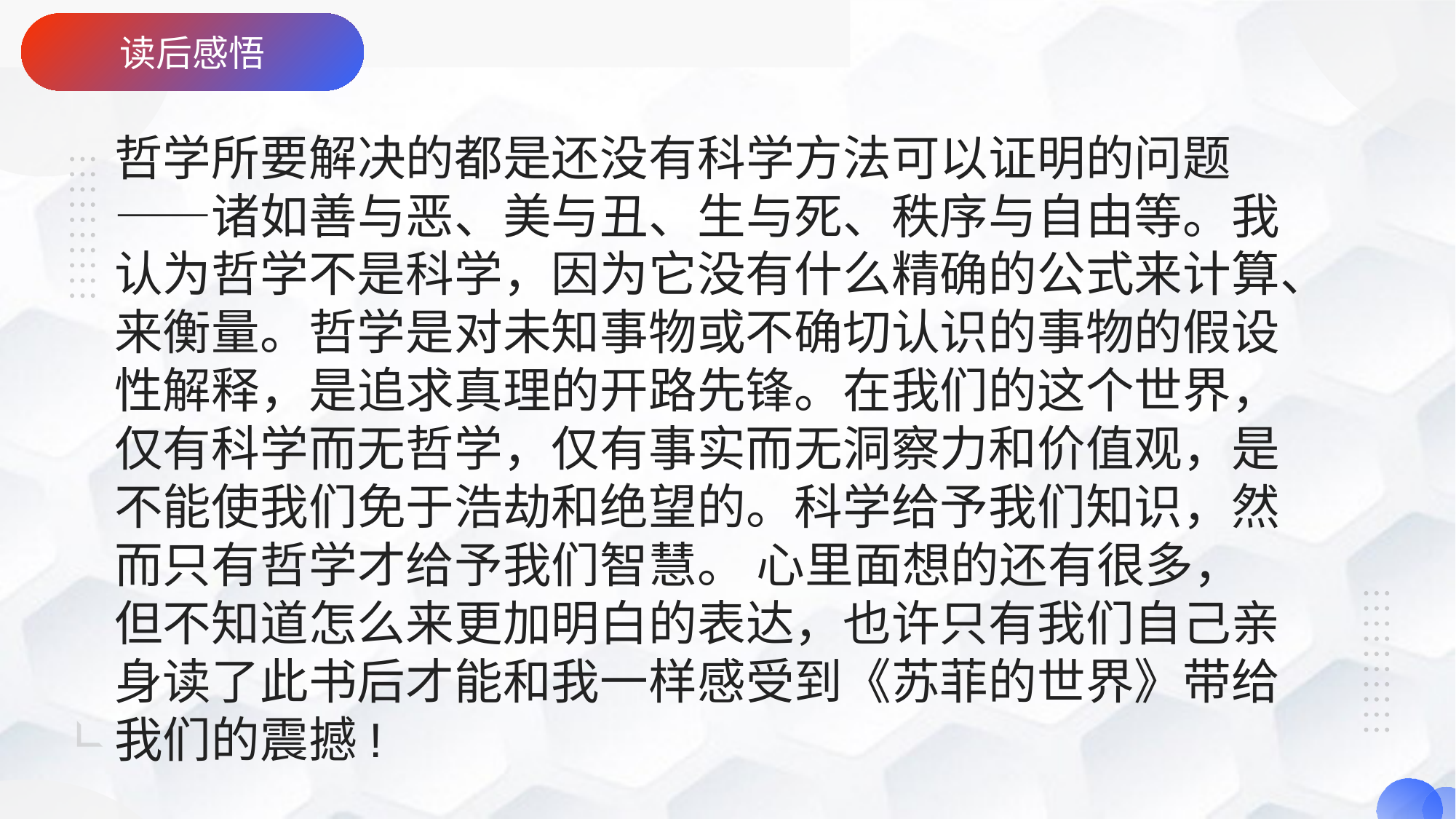

读后感悟
哲学所要解决的都是还没有科学方法可以证明的问题——诸如善与恶、美与丑、生与死、秩序与自由等。我认为哲学不是科学，因为它没有什么精确的公式来计算、来衡量。哲学是对未知事物或不确切认识的事物的假设性解释，是追求真理的开路先锋。在我们的这个世界，仅有科学而无哲学，仅有事实而无洞察力和价值观，是不能使我们免于浩劫和绝望的。科学给予我们知识，然而只有哲学才给予我们智慧。 心里面想的还有很多，但不知道怎么来更加明白的表达，也许只有我们自己亲身读了此书后才能和我一样感受到《苏菲的世界》带给我们的震撼!